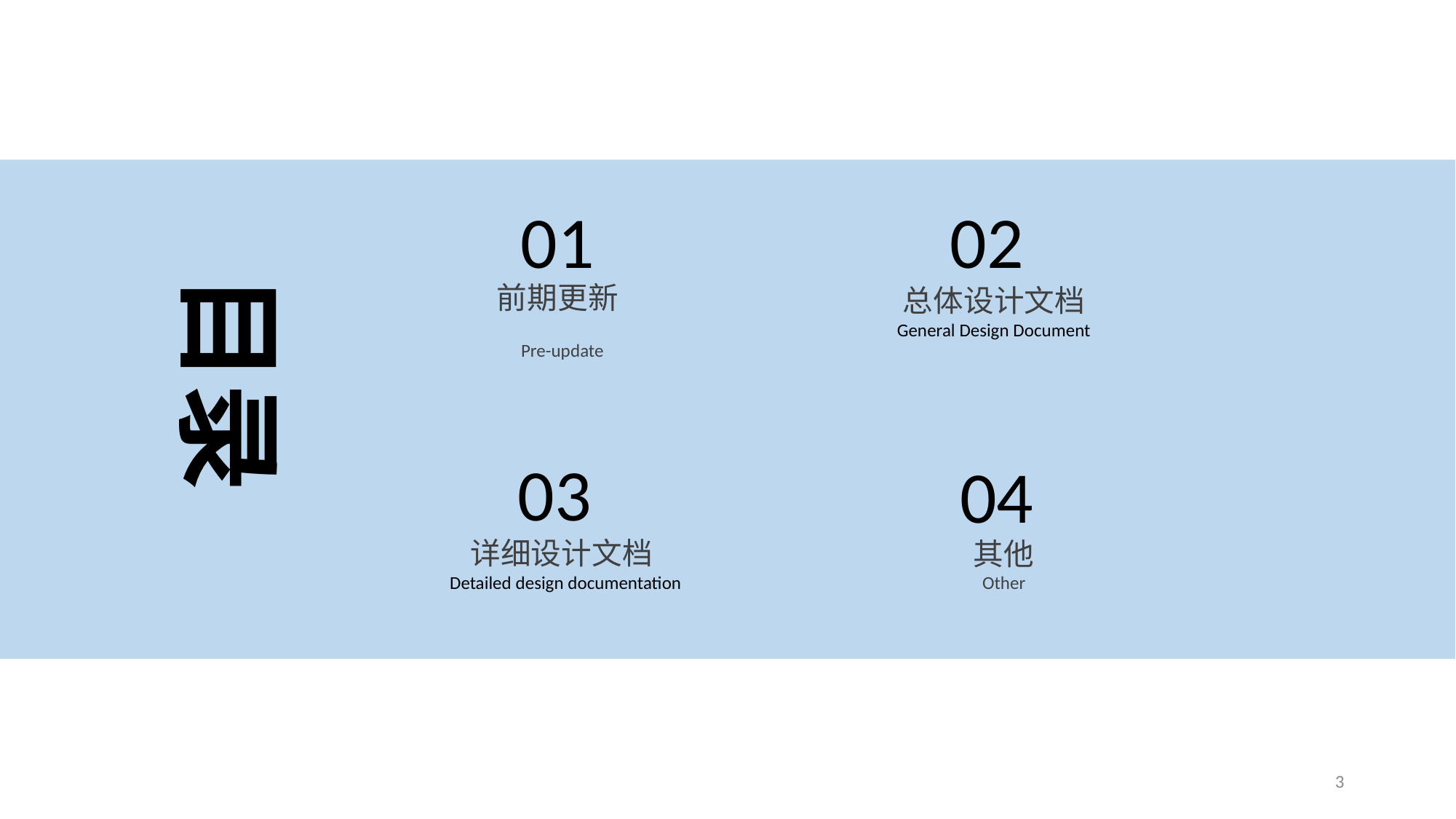

02
总体设计文档
General Design Document
01
前期更新
 Pre-update
目录
03
详细设计文档
  Detailed design documentation
04
其他
Other
3